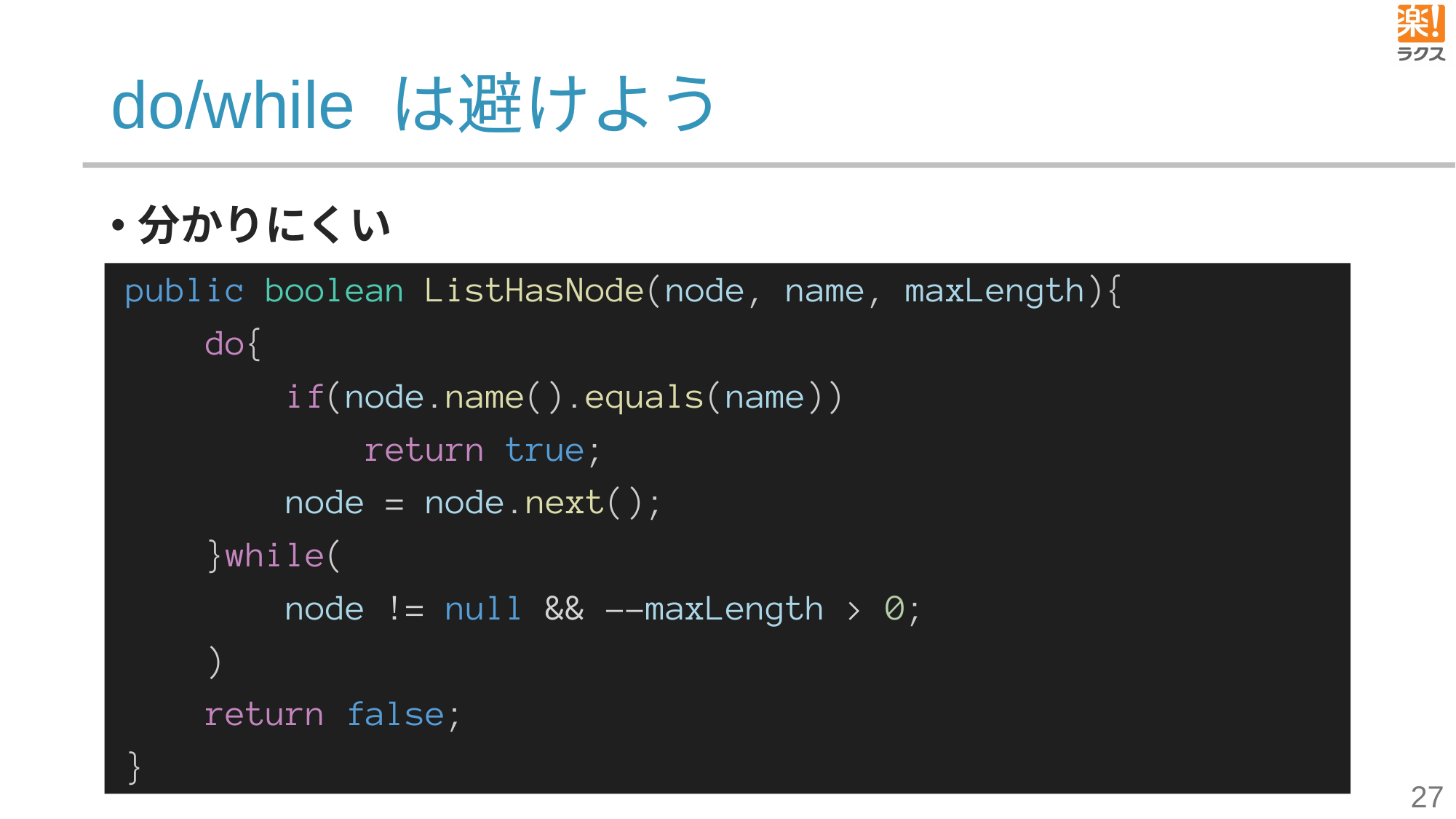

# do/while は避けよう
分かりにくい
public boolean ListHasNode(node, name, maxLength){
    do{
        if(node.name().equals(name))
            return true;
        node = node.next();
    }while(
        node != null && --maxLength > 0;
    )
    return false;
}
27